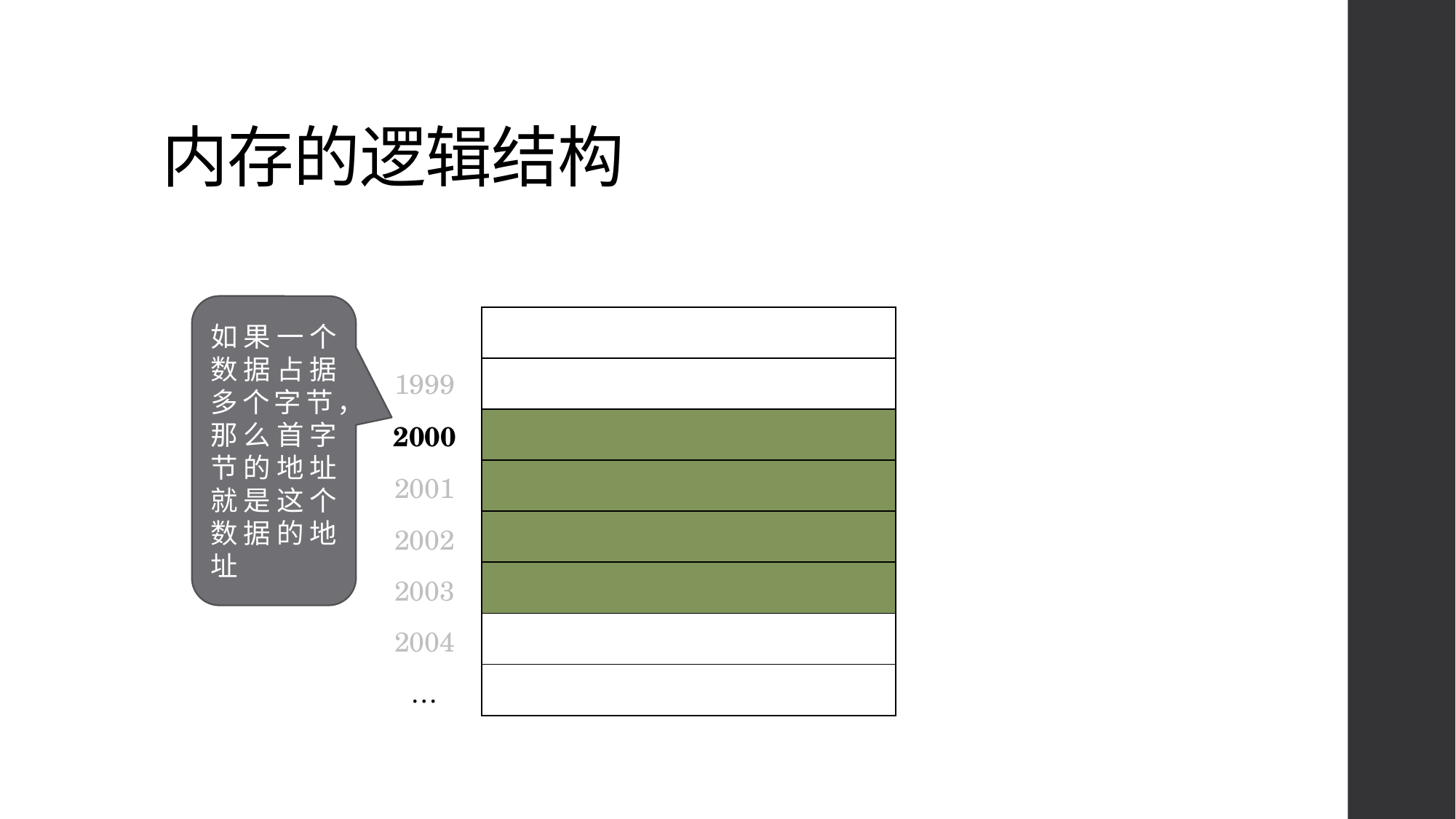

# 内存的逻辑结构
如果一个数据占据多个字节，那么首字节的地址就是这个数据的地址
|  |
| --- |
| 1999 |
| 2000 |
| 2001 |
| 2002 |
| 2003 |
| 2004 |
| … |
|  |
| --- |
|  |
|  |
|  |
|  |
|  |
|  |
|  |